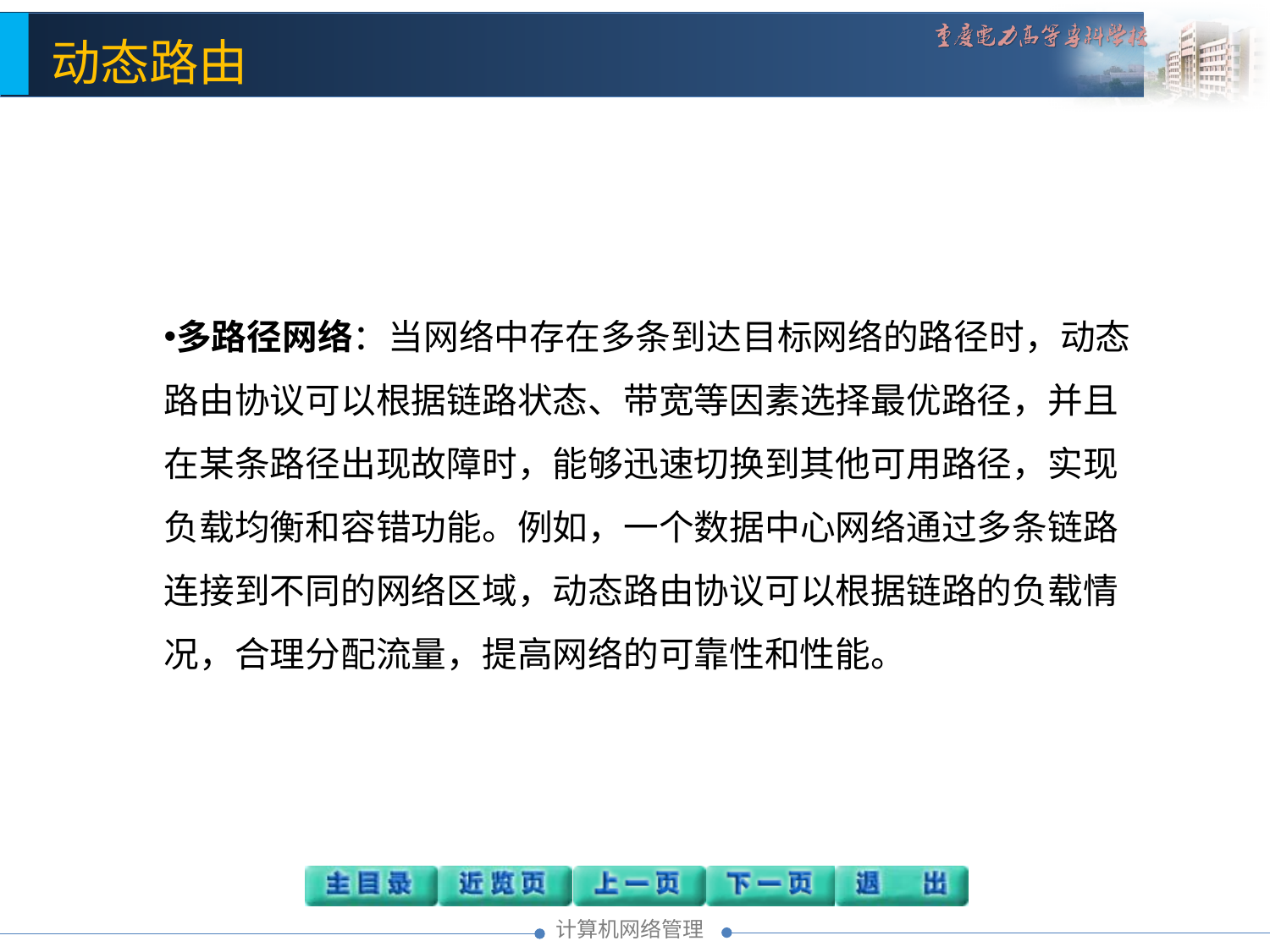

多路径网络：当网络中存在多条到达目标网络的路径时，动态路由协议可以根据链路状态、带宽等因素选择最优路径，并且在某条路径出现故障时，能够迅速切换到其他可用路径，实现负载均衡和容错功能。例如，一个数据中心网络通过多条链路连接到不同的网络区域，动态路由协议可以根据链路的负载情况，合理分配流量，提高网络的可靠性和性能。